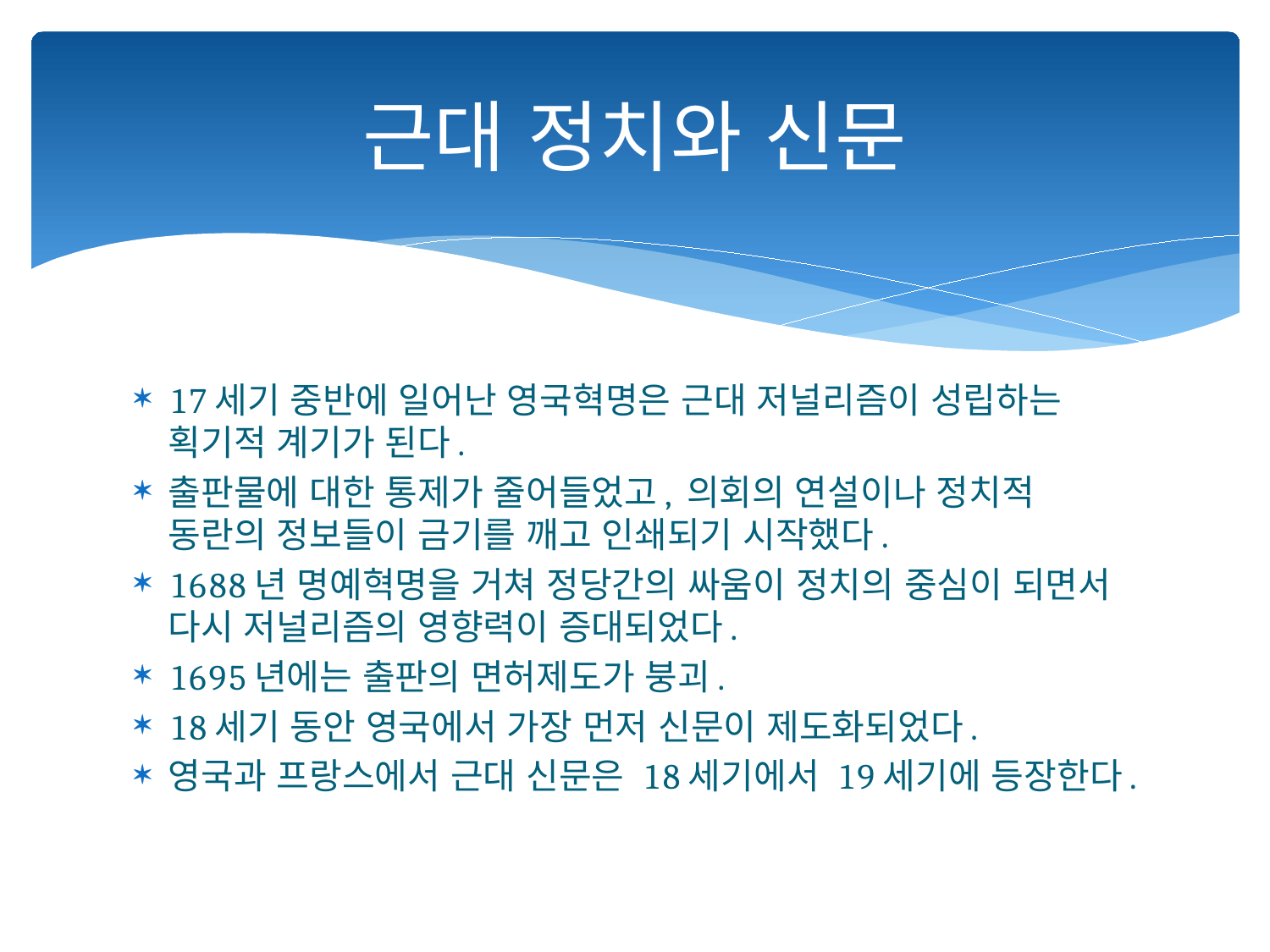

# 근대 정치와 신문
17세기 중반에 일어난 영국혁명은 근대 저널리즘이 성립하는 획기적 계기가 된다.
출판물에 대한 통제가 줄어들었고, 의회의 연설이나 정치적 동란의 정보들이 금기를 깨고 인쇄되기 시작했다.
1688년 명예혁명을 거쳐 정당간의 싸움이 정치의 중심이 되면서 다시 저널리즘의 영향력이 증대되었다.
1695년에는 출판의 면허제도가 붕괴.
18세기 동안 영국에서 가장 먼저 신문이 제도화되었다.
영국과 프랑스에서 근대 신문은 18세기에서 19세기에 등장한다.